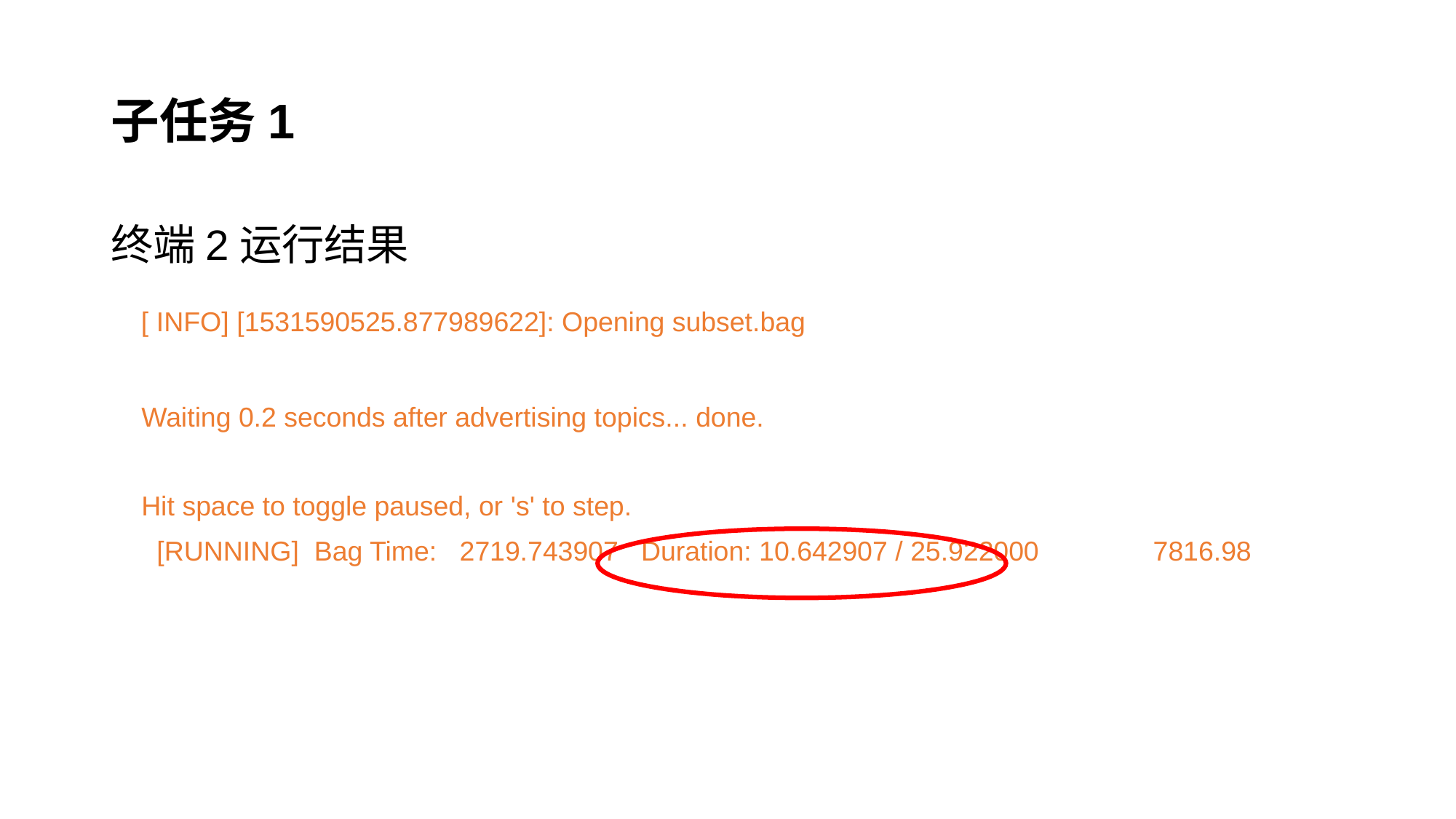

# 子任务1
终端2运行结果
  [ INFO] [1531590525.877989622]: Opening subset.bag

    Waiting 0.2 seconds after advertising topics... done.

    Hit space to toggle paused, or 's' to step.
      [RUNNING]  Bag Time:   2719.743907   Duration: 10.642907 / 25.922000               7816.98